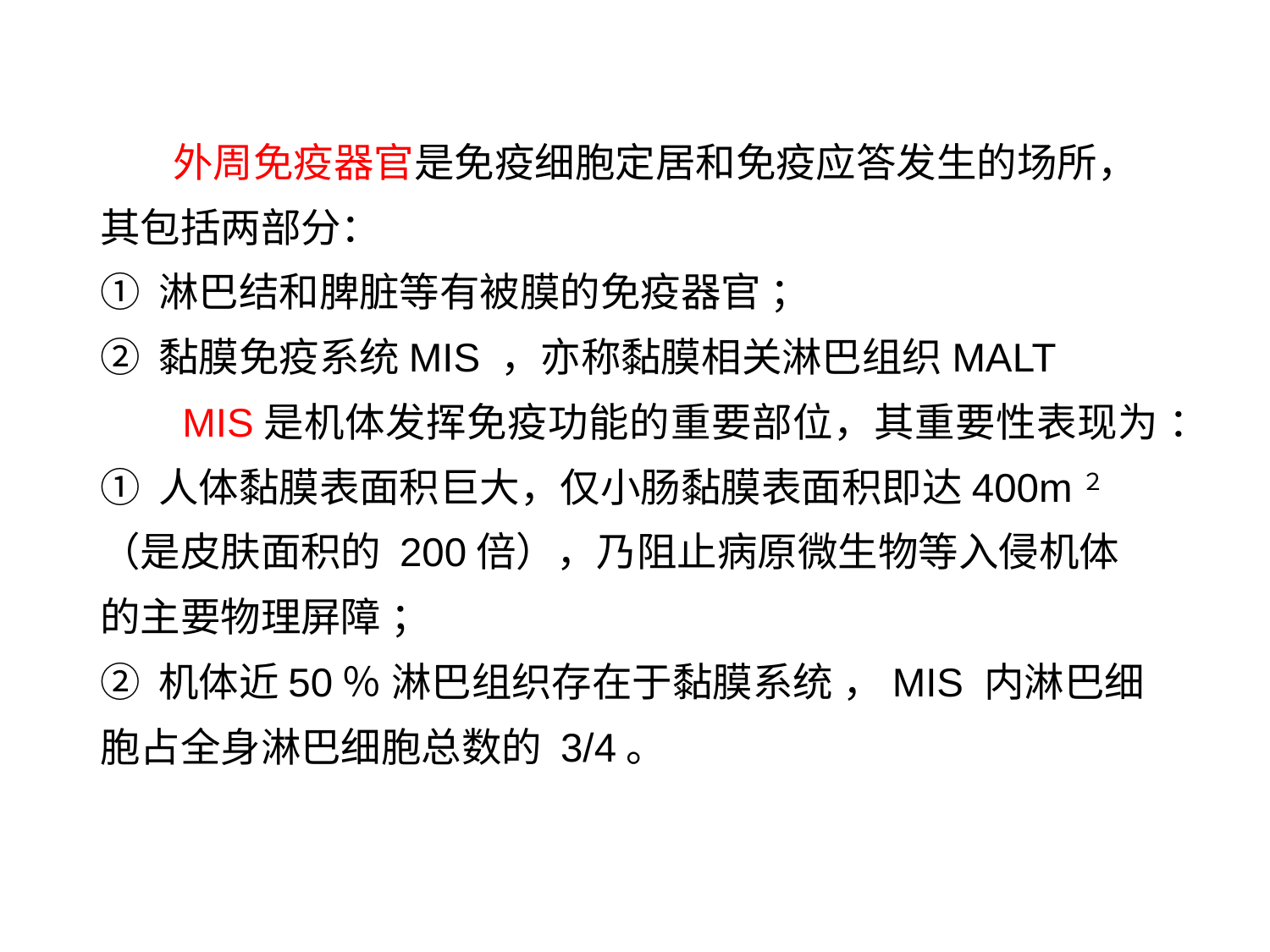

外周免疫器官是免疫细胞定居和免疫应答发生的场所，
其包括两部分：
① 淋巴结和脾脏等有被膜的免疫器官 ；
② 黏膜免疫系统MIS ，亦称黏膜相关淋巴组织MALT
       MIS是机体发挥免疫功能的重要部位，其重要性表现为 ：
① 人体黏膜表面积巨大，仅小肠黏膜表面积即达400m２
（是皮肤面积的 200倍），乃阻止病原微生物等入侵机体
的主要物理屏障 ；
② 机体近50％ 淋巴组织存在于黏膜系统 ，MIS 内淋巴细
胞占全身淋巴细胞总数的 3/4。